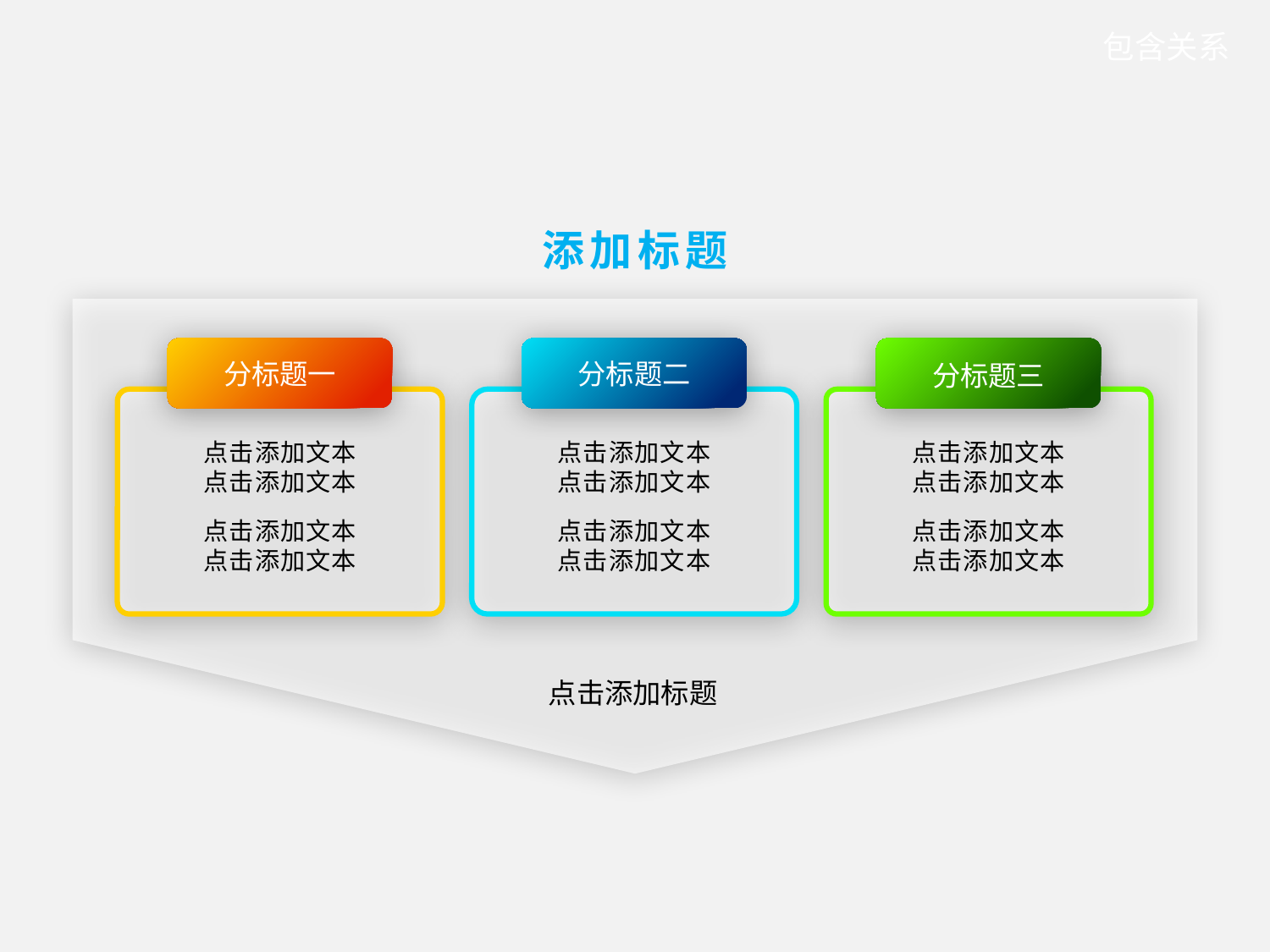

包含关系
添加标题

分标题一
分标题二
分标题三

点击添加文本
点击添加文本
点击添加文本
点击添加文本
点击添加文本
点击添加文本
点击添加文本
点击添加文本
点击添加文本
点击添加文本
点击添加文本
点击添加文本
点击添加标题